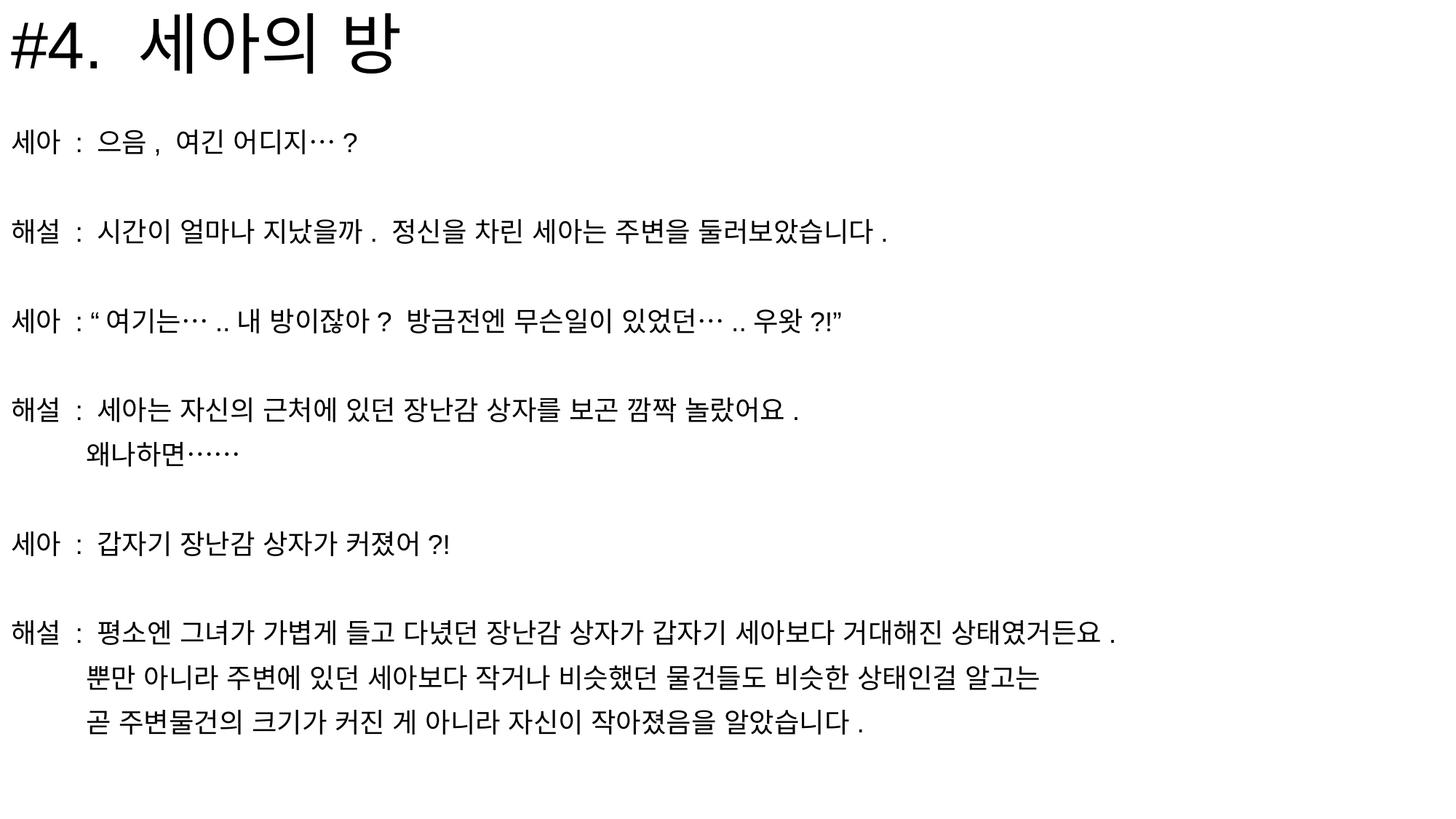

# #4. 세아의 방
세아 : 으음, 여긴 어디지…?

해설 : 시간이 얼마나 지났을까. 정신을 차린 세아는 주변을 둘러보았습니다.

세아 : “여기는…..내 방이잖아? 방금전엔 무슨일이 있었던…..우왓?!”

해설 : 세아는 자신의 근처에 있던 장난감 상자를 보곤 깜짝 놀랐어요.
         왜나하면……

세아 : 갑자기 장난감 상자가 커졌어?!

해설 : 평소엔 그녀가 가볍게 들고 다녔던 장난감 상자가 갑자기 세아보다 거대해진 상태였거든요.
         뿐만 아니라 주변에 있던 세아보다 작거나 비슷했던 물건들도 비슷한 상태인걸 알고는
         곧 주변물건의 크기가 커진 게 아니라 자신이 작아졌음을 알았습니다.